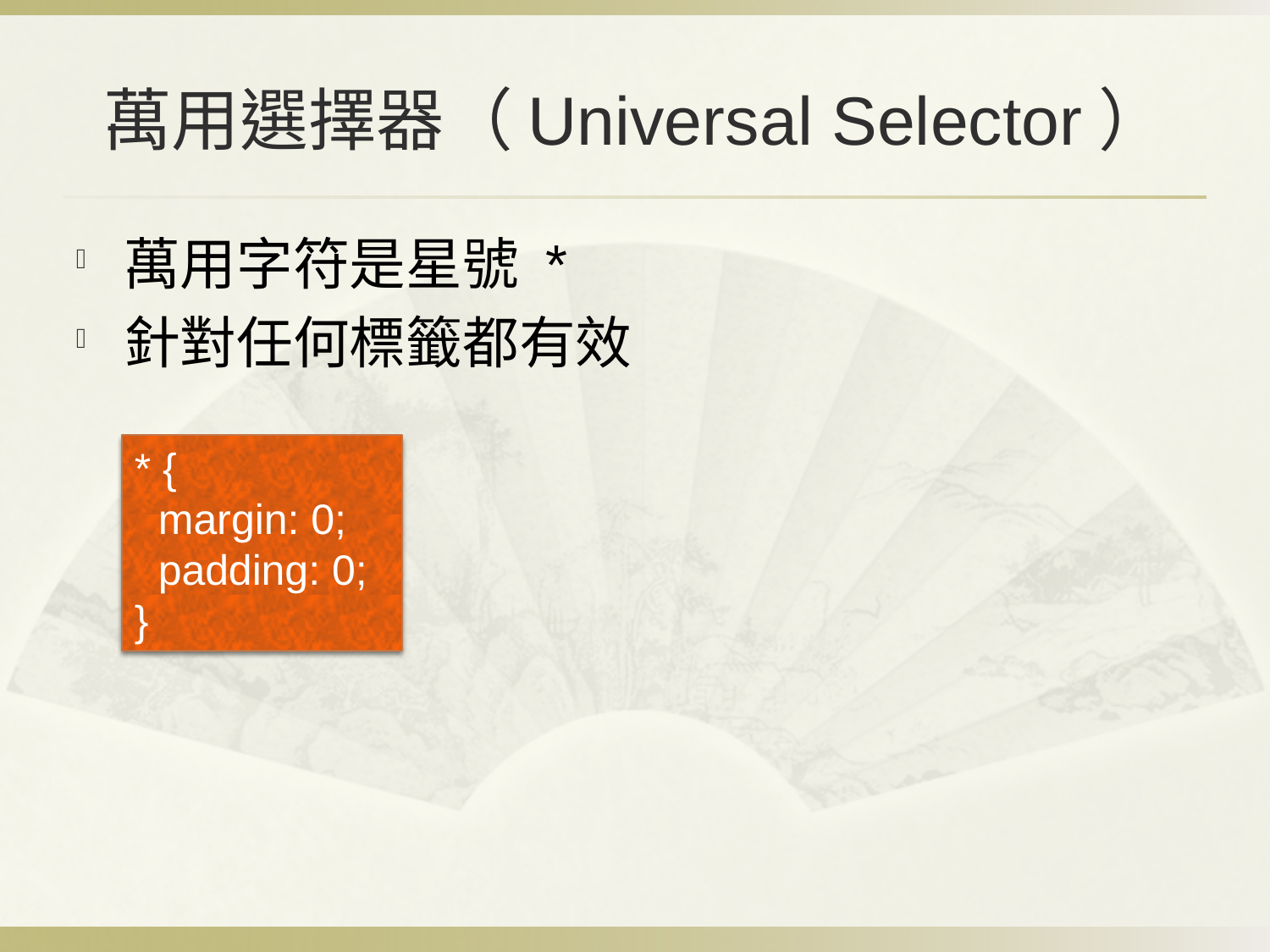

# 萬用選擇器（Universal Selector）
萬用字符是星號 *
針對任何標籤都有效
* {
  margin: 0;
  padding: 0;
}